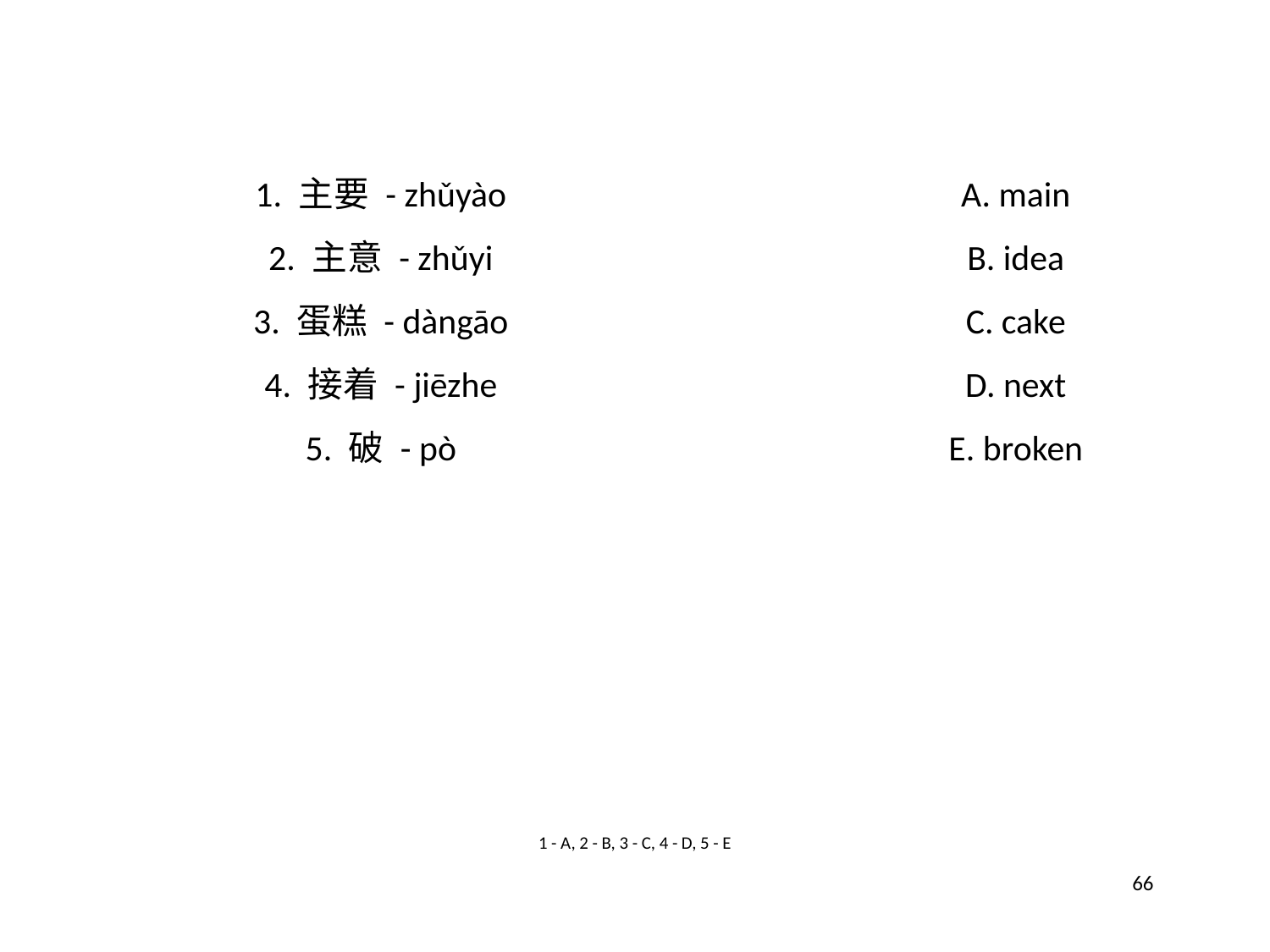

1. 主要 - zhǔyào

A. main

2. 主意 - zhǔyi

B. idea

3. 蛋糕 - dàngāo

C. cake

4. 接着 - jiēzhe

D. next

5. 破 - pò

E. broken
1 - A, 2 - B, 3 - C, 4 - D, 5 - E

66